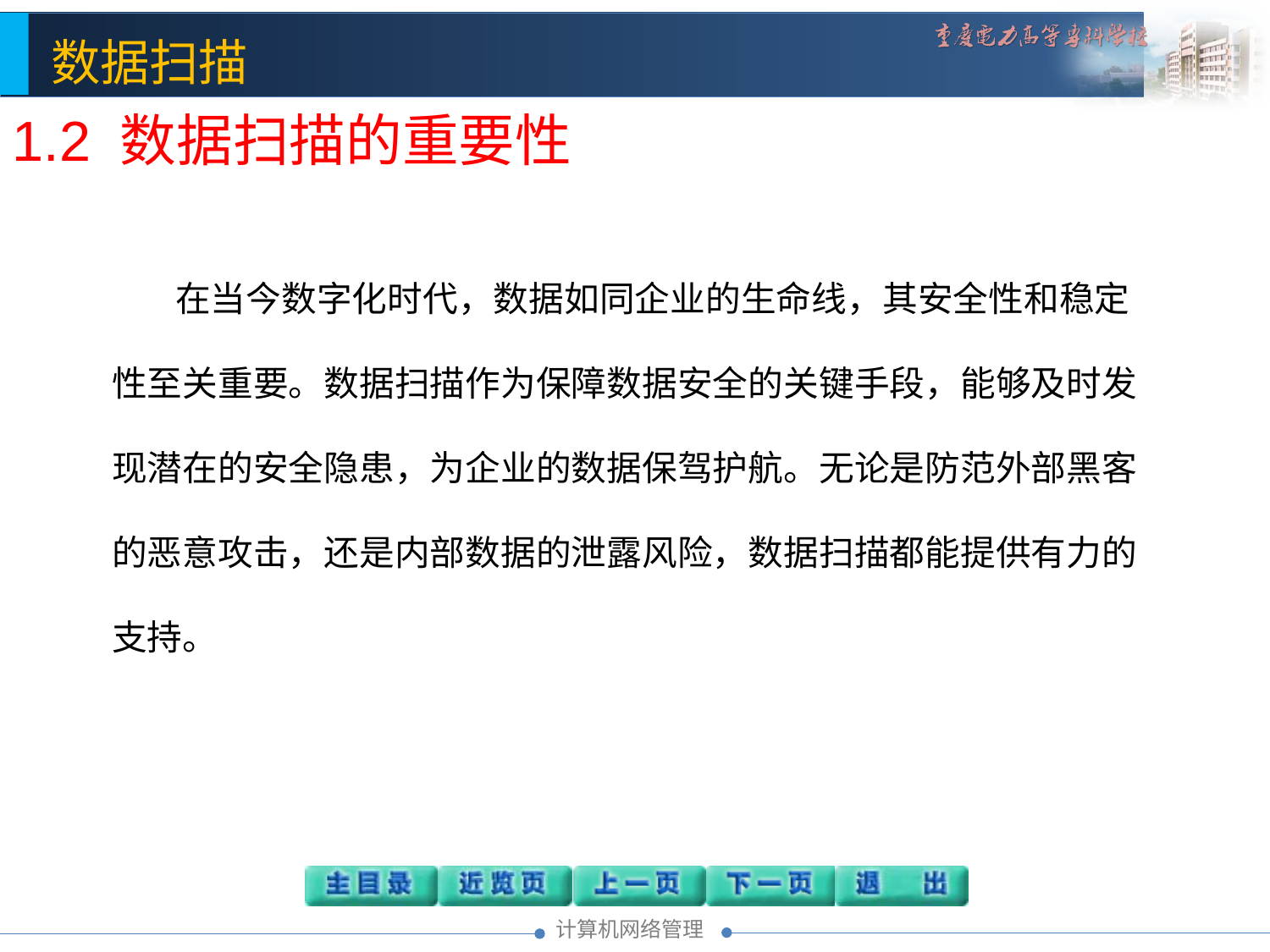

1.2 数据扫描的重要性
在当今数字化时代，数据如同企业的生命线，其安全性和稳定性至关重要。数据扫描作为保障数据安全的关键手段，能够及时发现潜在的安全隐患，为企业的数据保驾护航。无论是防范外部黑客的恶意攻击，还是内部数据的泄露风险，数据扫描都能提供有力的支持。